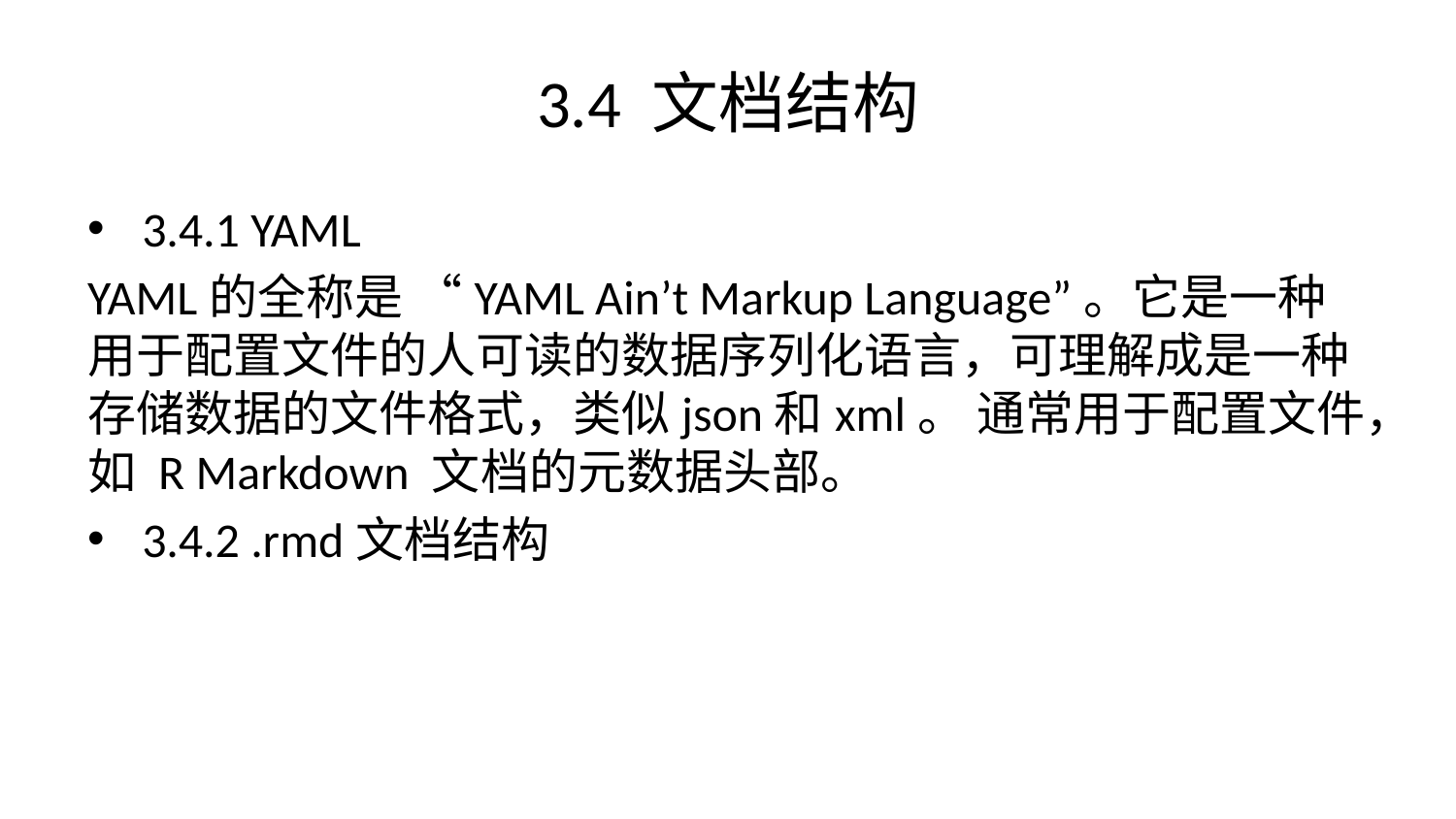

# 3.4 文档结构
3.4.1 YAML
YAML的全称是 “YAML Ain’t Markup Language”。它是一种用于配置文件的人可读的数据序列化语言，可理解成是一种存储数据的文件格式，类似json和xml。 通常用于配置文件，如 R Markdown 文档的元数据头部。
3.4.2 .rmd文档结构